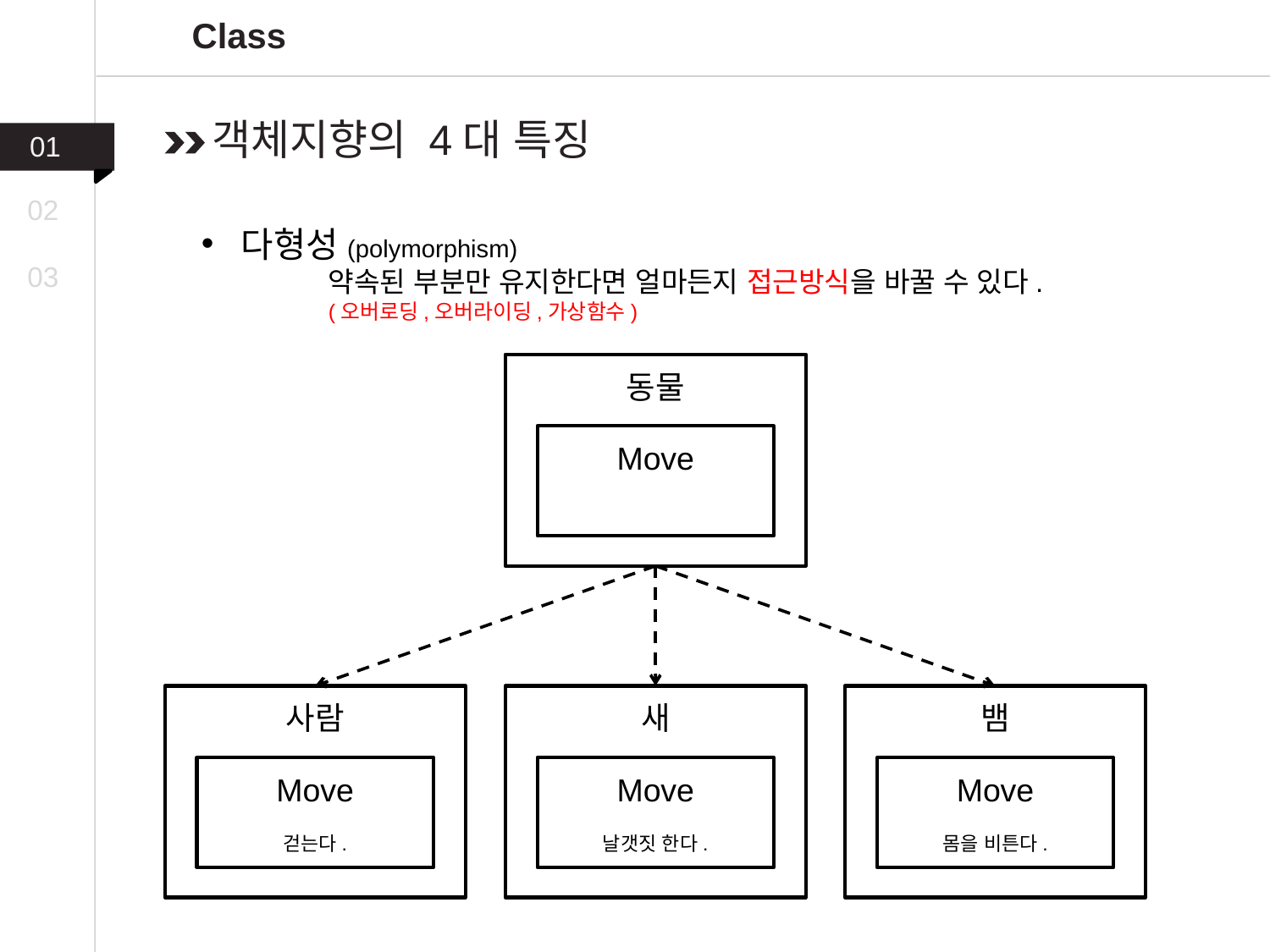

Class
객체지향의 4대 특징
01

다형성(polymorphism)
약속된 부분만 유지한다면 얼마든지 접근방식을 바꿀 수 있다.
(오버로딩,오버라이딩,가상함수)
02
03

동물

Move

사람

새

뱀

Move

걷는다.

Move

날갯짓 한다.

Move

몸을 비튼다.